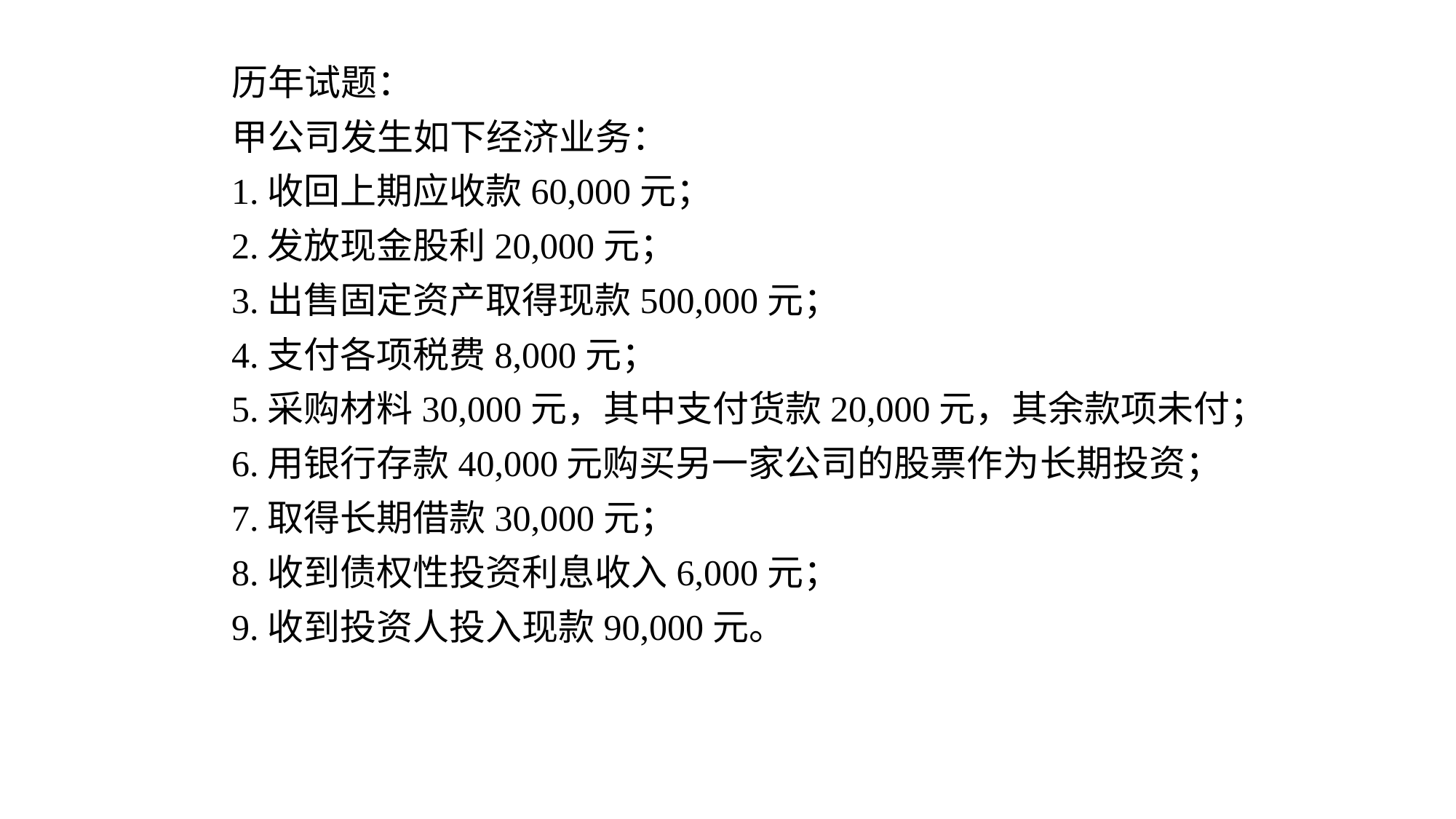

历年试题：
甲公司发生如下经济业务：
1.收回上期应收款60,000元；
2.发放现金股利20,000元；
3.出售固定资产取得现款500,000元；
4.支付各项税费8,000元；
5.采购材料30,000元，其中支付货款20,000元，其余款项未付；
6.用银行存款40,000元购买另一家公司的股票作为长期投资；
7.取得长期借款30,000元；
8.收到债权性投资利息收入6,000元；
9.收到投资人投入现款90,000元。